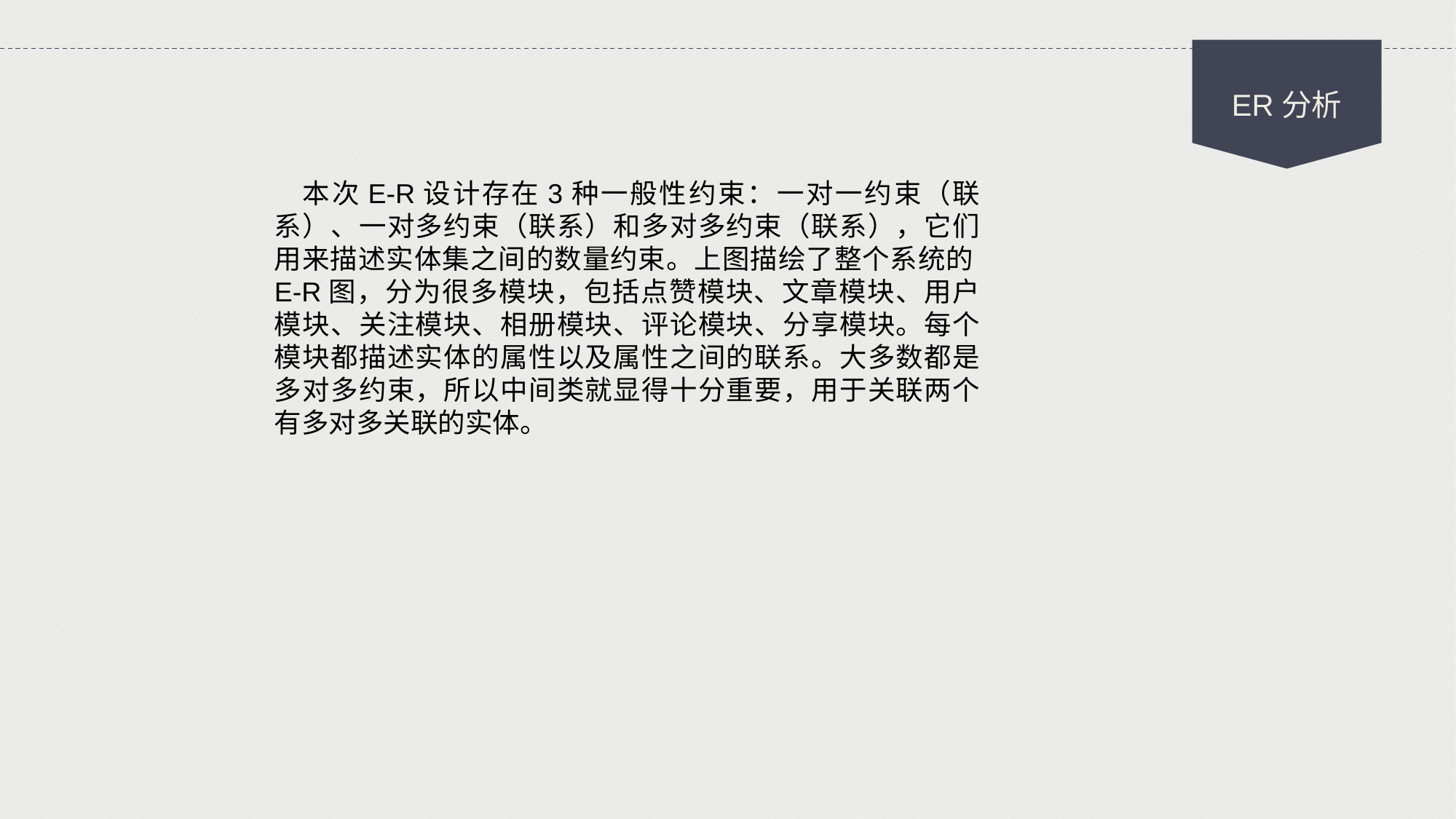

ER分析
本次E-R设计存在3种一般性约束：一对一约束（联系）、一对多约束（联系）和多对多约束（联系），它们用来描述实体集之间的数量约束。上图描绘了整个系统的E-R图，分为很多模块，包括点赞模块、文章模块、用户模块、关注模块、相册模块、评论模块、分享模块。每个模块都描述实体的属性以及属性之间的联系。大多数都是多对多约束，所以中间类就显得十分重要，用于关联两个有多对多关联的实体。